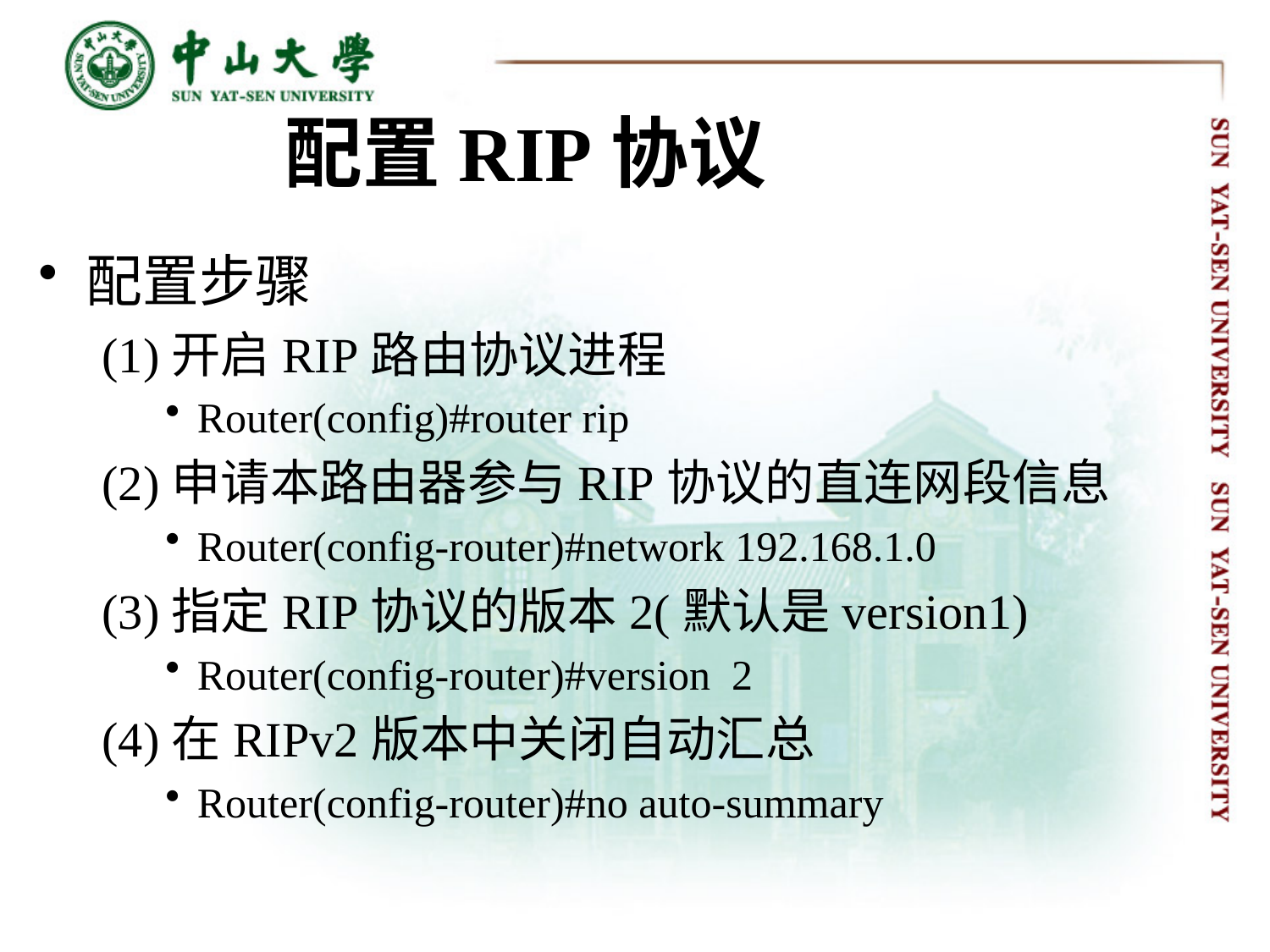

配置RIP协议
配置步骤
(1)开启RIP路由协议进程
Router(config)#router rip
(2)申请本路由器参与RIP协议的直连网段信息
Router(config-router)#network 192.168.1.0
(3)指定RIP协议的版本2(默认是version1)
Router(config-router)#version  2
(4)在RIPv2版本中关闭自动汇总
Router(config-router)#no auto-summary